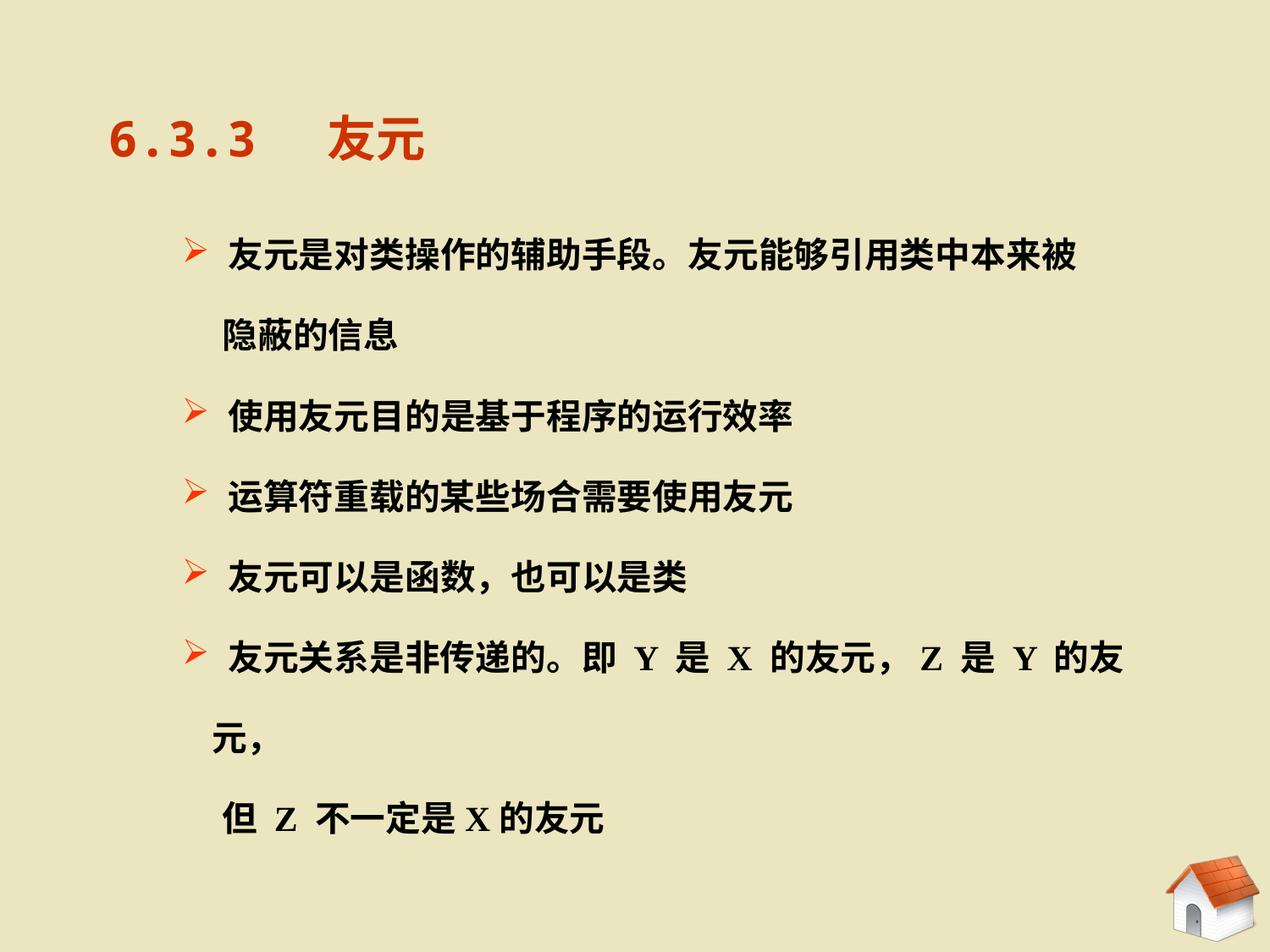

# 6.3.3  友元
6.3.3  友元
 友元是对类操作的辅助手段。友元能够引用类中本来被
    隐蔽的信息
 使用友元目的是基于程序的运行效率
 运算符重载的某些场合需要使用友元
 友元可以是函数，也可以是类
 友元关系是非传递的。即 Y 是 X 的友元，Z 是 Y 的友元，
    但 Z 不一定是X的友元